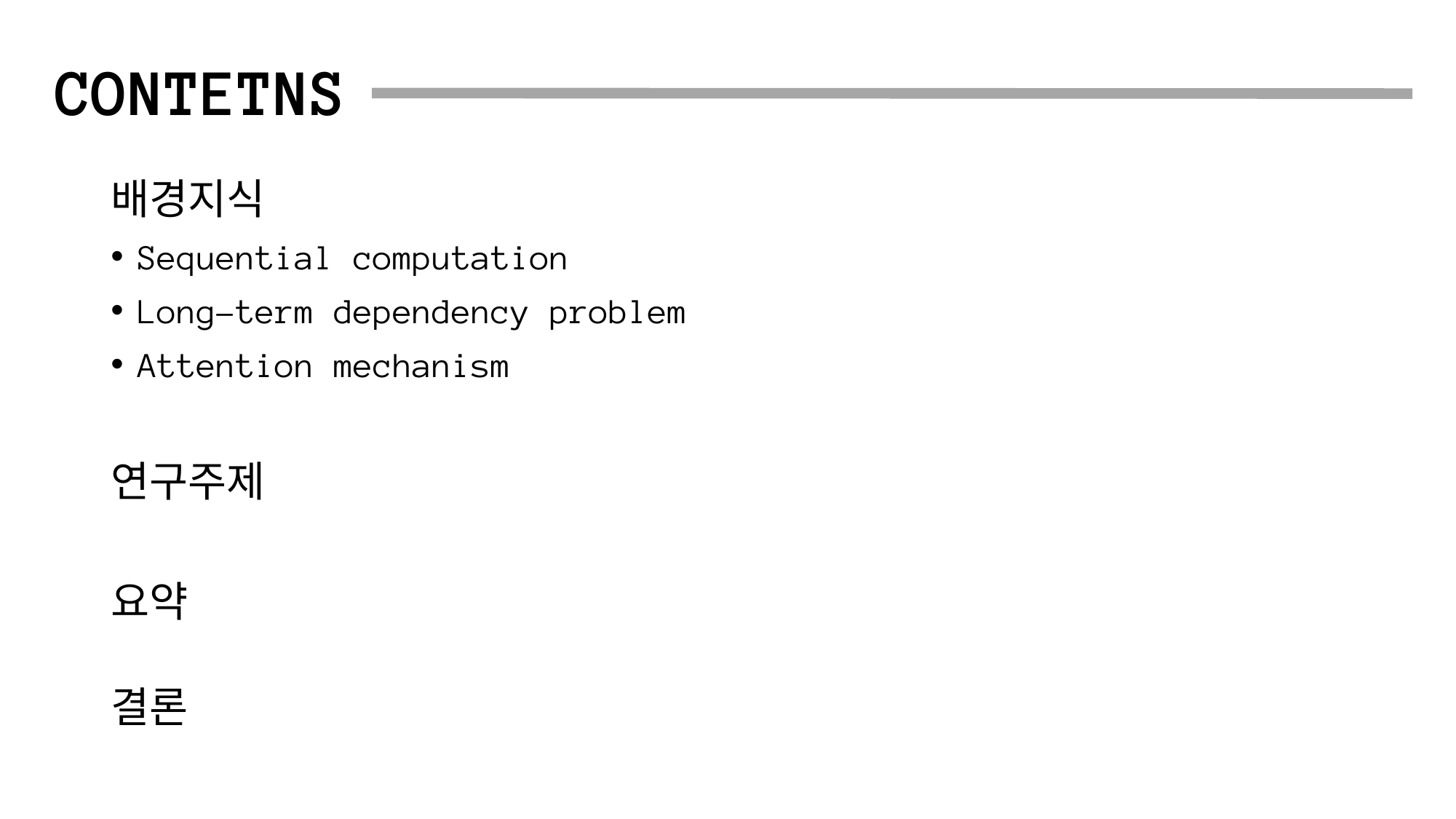

# CONTETNS
배경지식
Sequential computation
Long-term dependency problem
Attention mechanism

연구주제

요약
결론